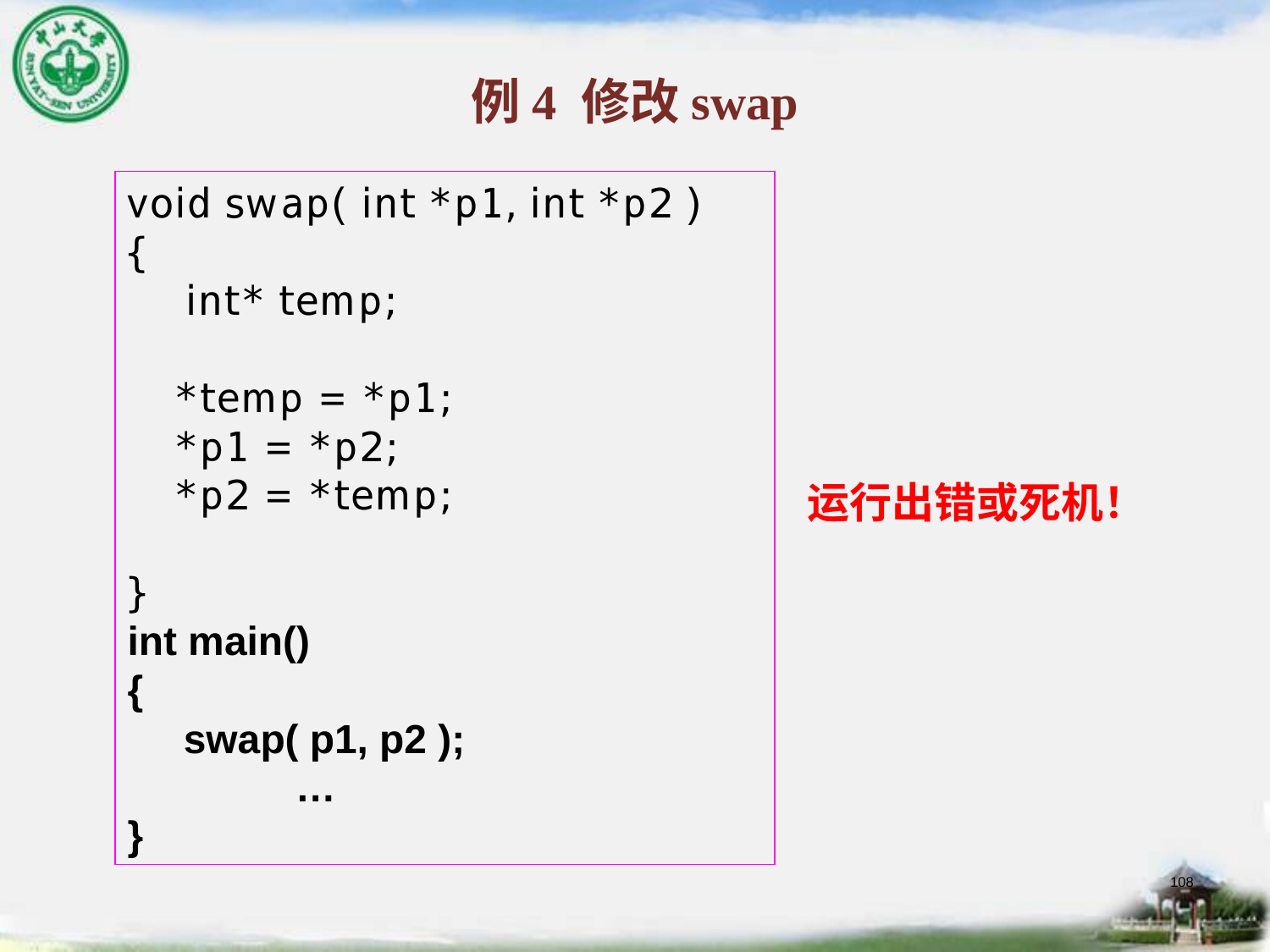

# 例4 修改swap
void swap( int *p1, int *p2 )
{
     int* temp;

    *temp = *p1;
    *p1 = *p2;
    *p2 = *temp;

}
int main()
{
     swap( p1, p2 );
               …
}
运行出错或死机！
108